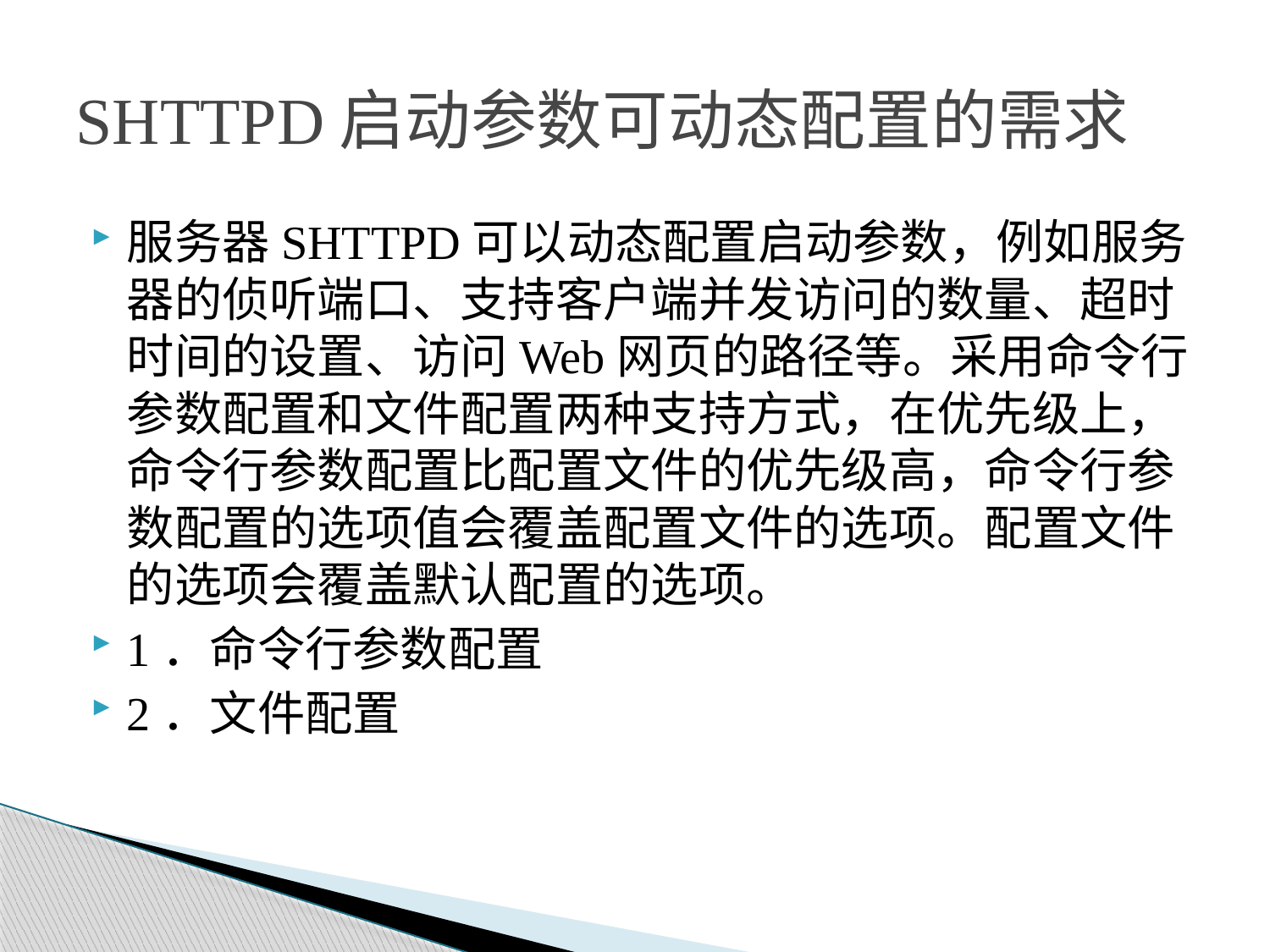

# SHTTPD启动参数可动态配置的需求
服务器SHTTPD可以动态配置启动参数，例如服务器的侦听端口、支持客户端并发访问的数量、超时时间的设置、访问Web网页的路径等。采用命令行参数配置和文件配置两种支持方式，在优先级上，命令行参数配置比配置文件的优先级高，命令行参数配置的选项值会覆盖配置文件的选项。配置文件的选项会覆盖默认配置的选项。
1．命令行参数配置
2．文件配置